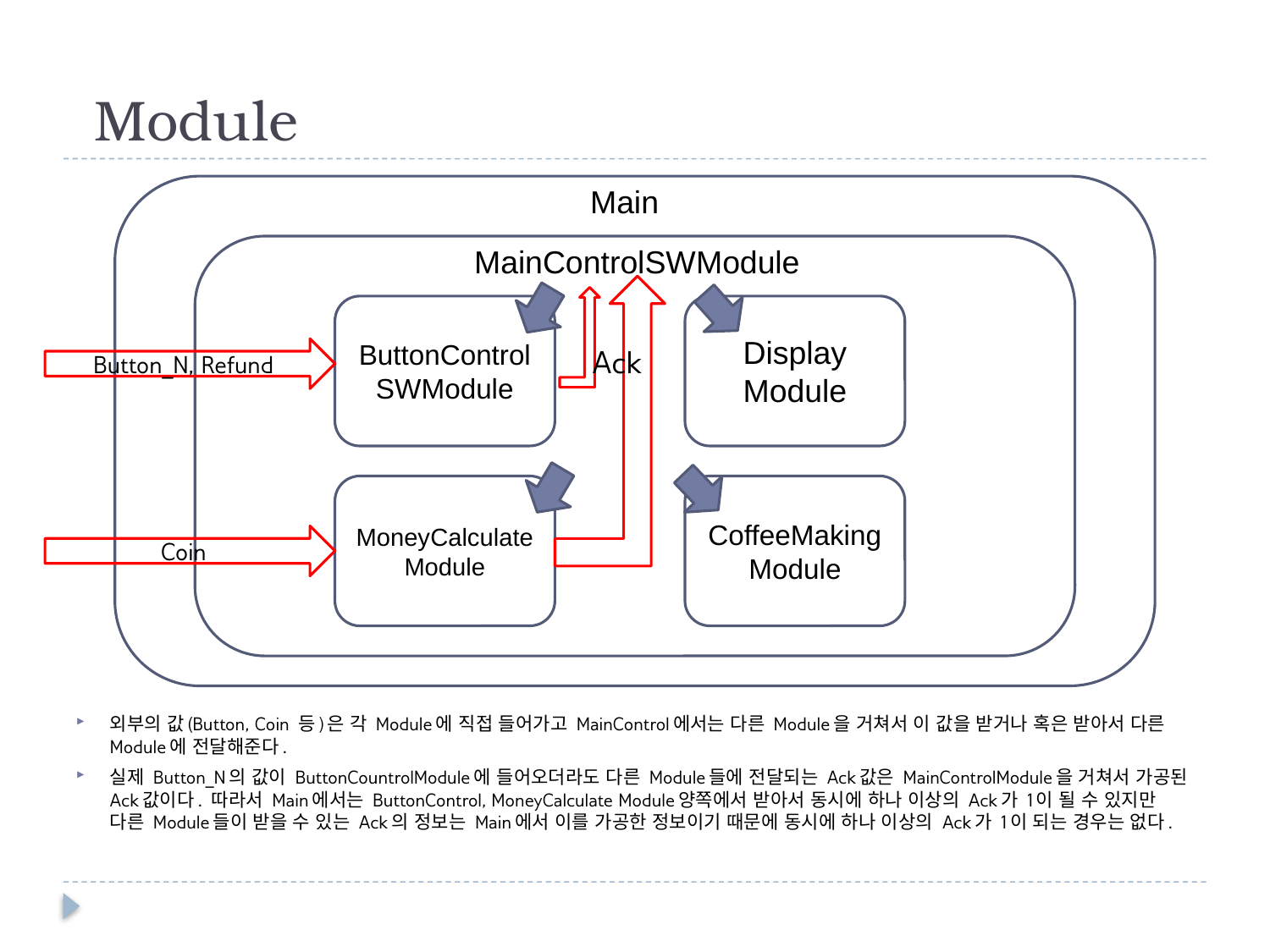

# Module

Main

MainControlSWModule

ButtonControlSWModule
Display
Module
Ack
Button_N, Refund

MoneyCalculateModule
CoffeeMakingModule
Coin
외부의 값(Button, Coin 등)은 각 Module에 직접 들어가고 MainControl에서는 다른 Module을 거쳐서 이 값을 받거나 혹은 받아서 다른 Module에 전달해준다.
실제 Button_N의 값이 ButtonCountrolModule에 들어오더라도 다른 Module들에 전달되는 Ack값은 MainControlModule을 거쳐서 가공된 Ack값이다. 따라서 Main에서는 ButtonControl, MoneyCalculate Module양쪽에서 받아서 동시에 하나 이상의 Ack가 1이 될 수 있지만 다른 Module들이 받을 수 있는 Ack의 정보는 Main에서 이를 가공한 정보이기 때문에 동시에 하나 이상의 Ack가 1이 되는 경우는 없다.